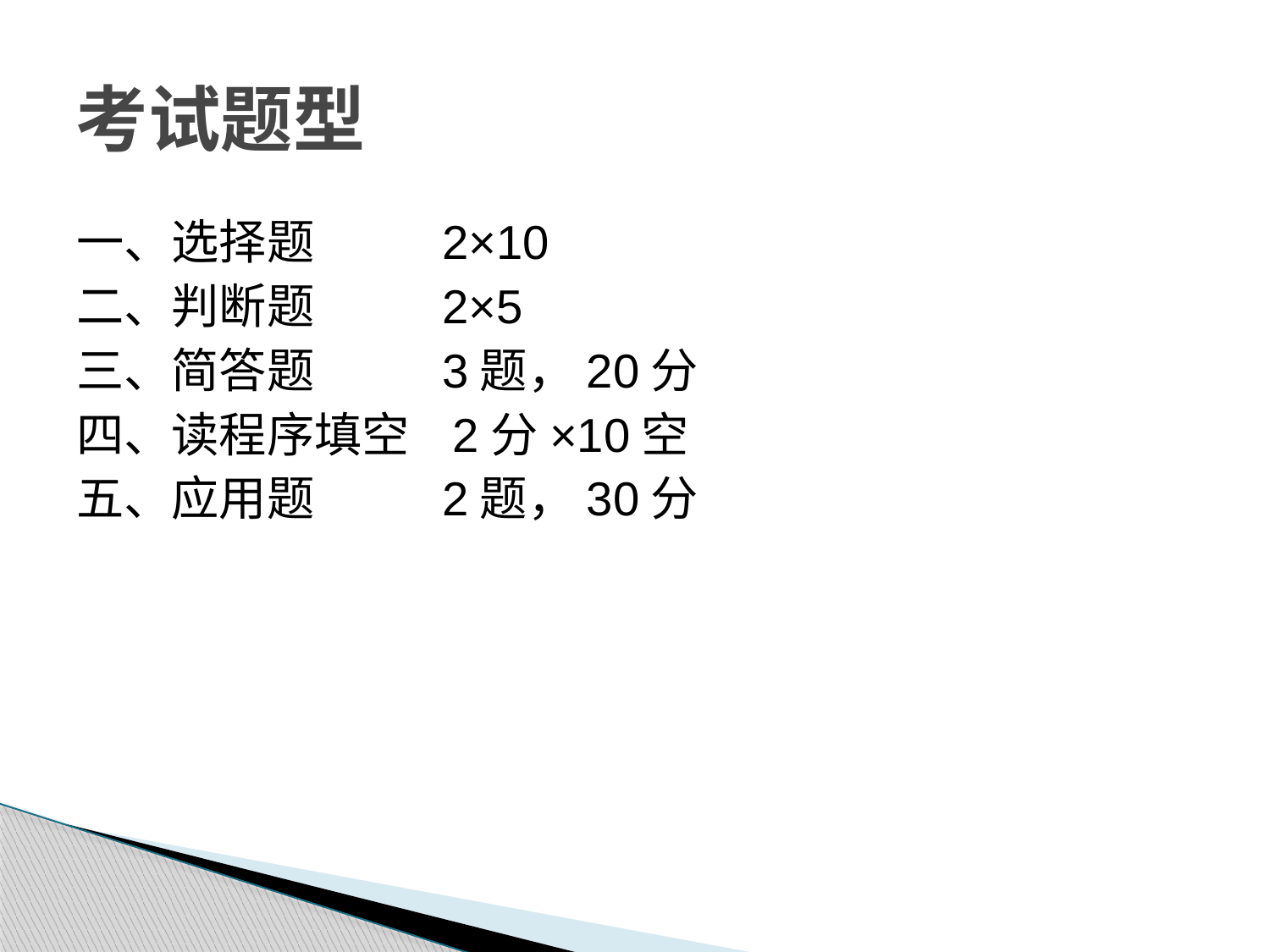

一、选择题           2×10
二、判断题           2×5
三、简答题           3题，20分
四、读程序填空   2分×10空
五、应用题           2题，30分
考试题型